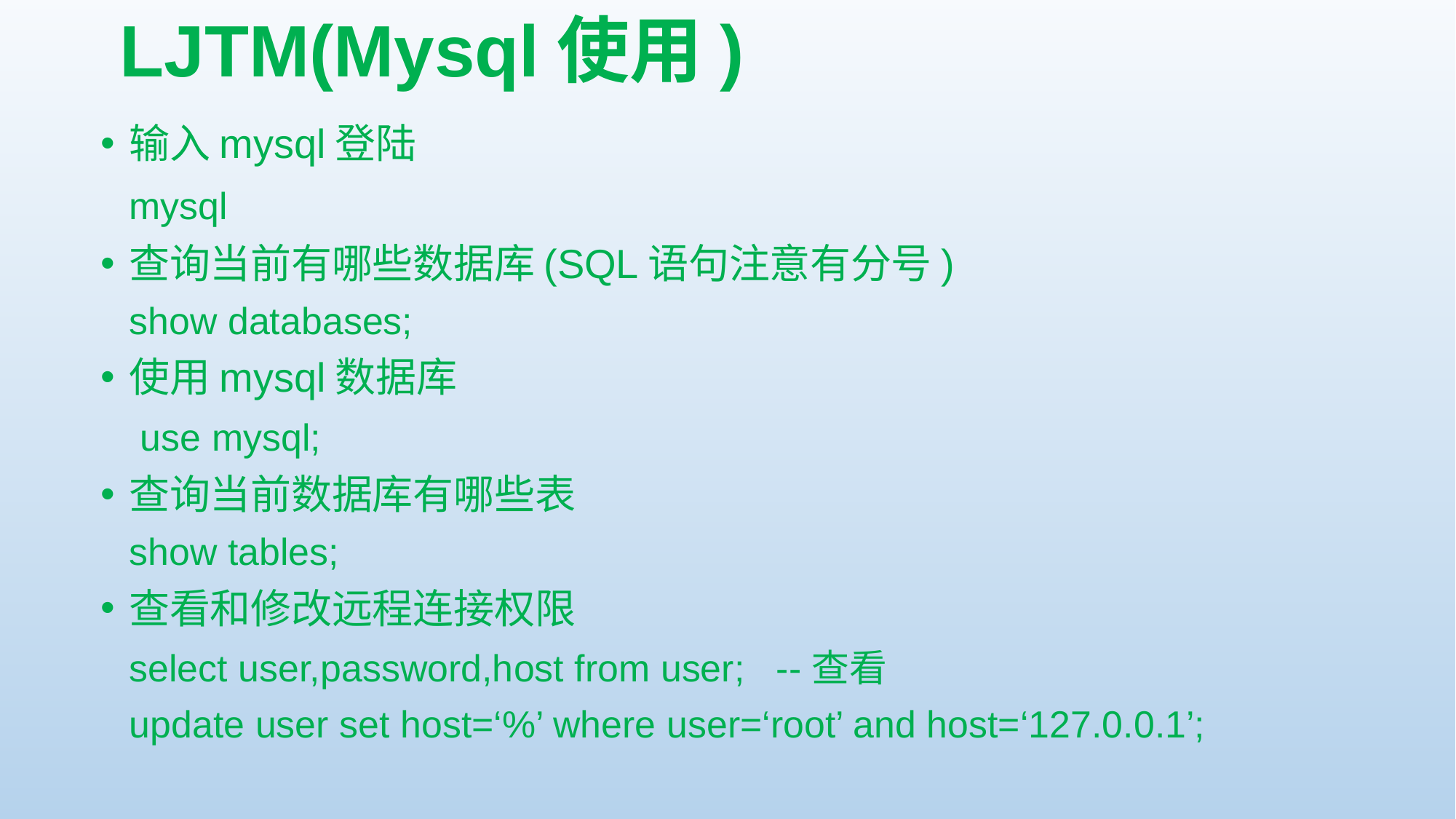

# LJTM(Mysql使用)
输入mysql登陆
	mysql
查询当前有哪些数据库(SQL语句注意有分号)
	show databases;
使用mysql数据库
	 use mysql;
查询当前数据库有哪些表
	show tables;
查看和修改远程连接权限
	select user,password,host from user;   --查看
	update user set host=‘%’ where user=‘root’ and host=‘127.0.0.1’;